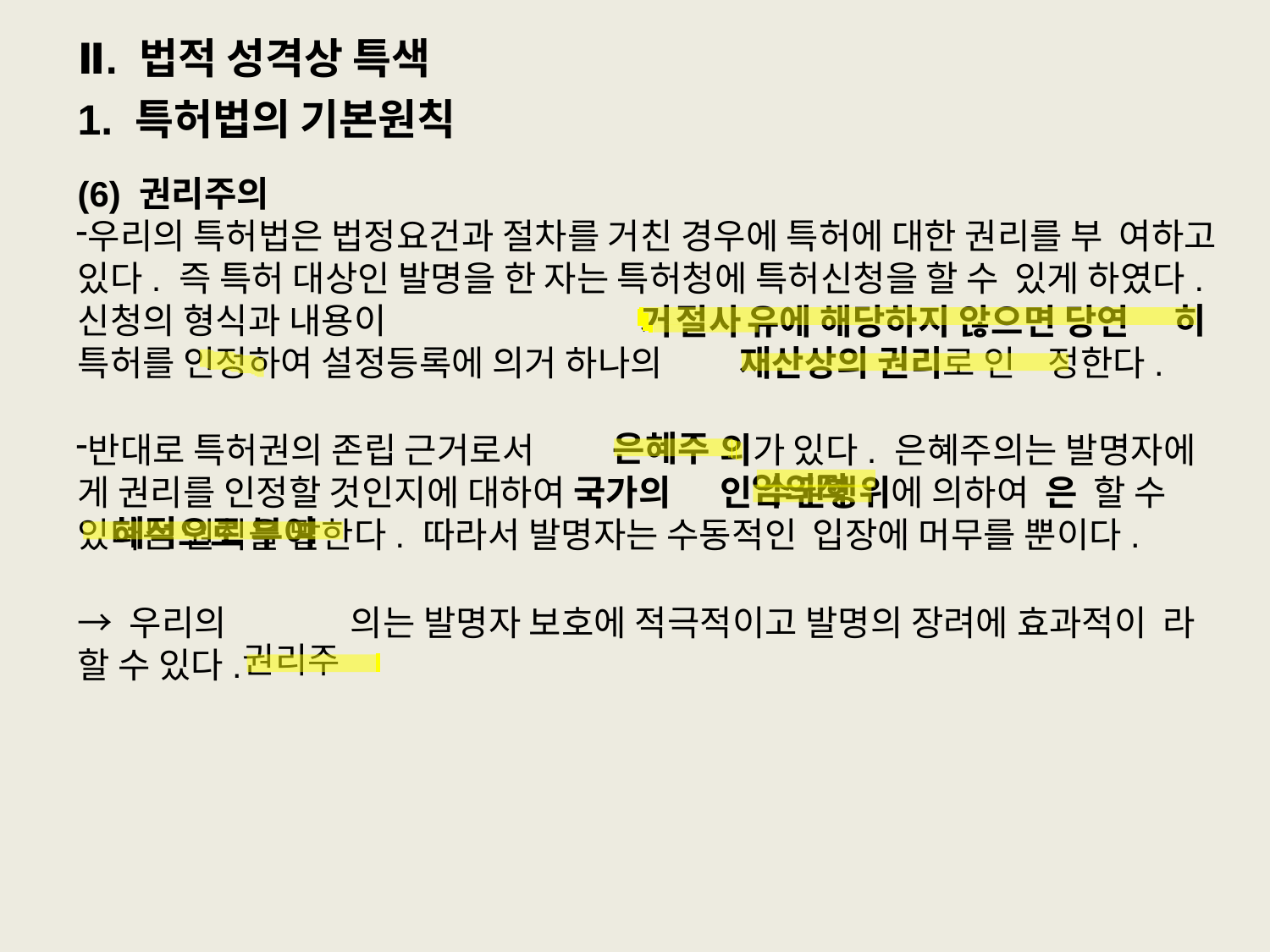

# Ⅱ. 법적 성격상 특색
1. 특허법의 기본원칙
(6) 권리주의
우리의 특허법은 법정요건과 절차를 거친 경우에 특허에 대한 권리를 부  여하고 있다. 즉 특허 대상인 발명을 한 자는 특허청에 특허신청을 할 수  있게 하였다. 신청의 형식과 내용이		히  특허를 인정하여 설정등록에 의거 하나의	정한다.

반대로 특허권의 존립 근거로서	의가 있다. 은혜주의는 발명자에  게 권리를 인정할 것인지에 대하여 국가의	인 수권행위에 의하여  은	할 수 있다는 원칙을 말한다. 따라서 발명자는 수동적인  입장에 머무를 뿐이다.

→ 우리의	의는 발명자 보호에 적극적이고 발명의 장려에 효과적이  라 할 수 있다.
거	유에 해당하지 않으면 당연
절사

재산상의 권리로 인

은혜주

임의적

혜적으로 부여

권리주